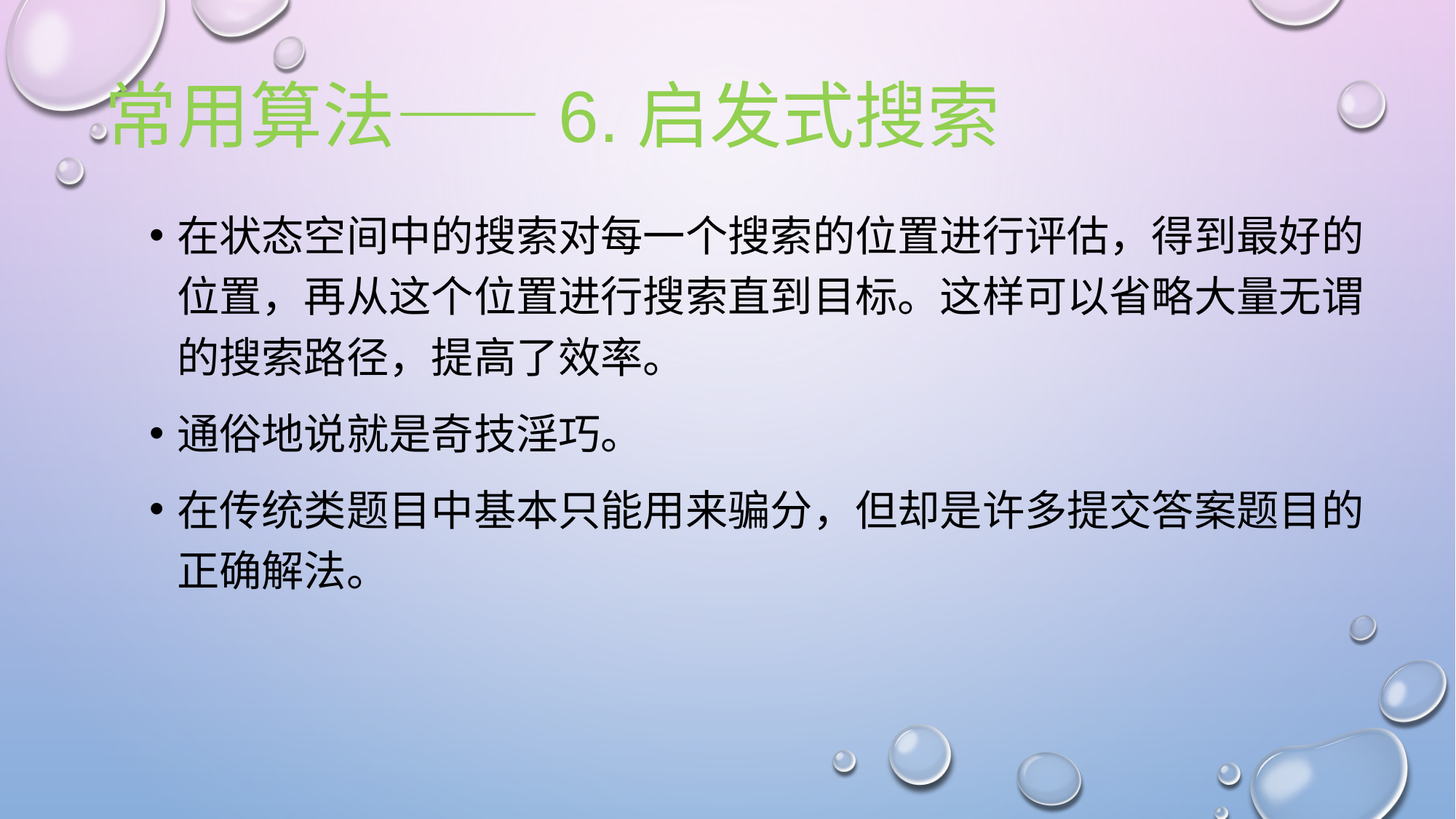

# 常用算法——6.启发式搜索
在状态空间中的搜索对每一个搜索的位置进行评估，得到最好的位置，再从这个位置进行搜索直到目标。这样可以省略大量无谓的搜索路径，提高了效率。
通俗地说就是奇技淫巧。
在传统类题目中基本只能用来骗分，但却是许多提交答案题目的正确解法。